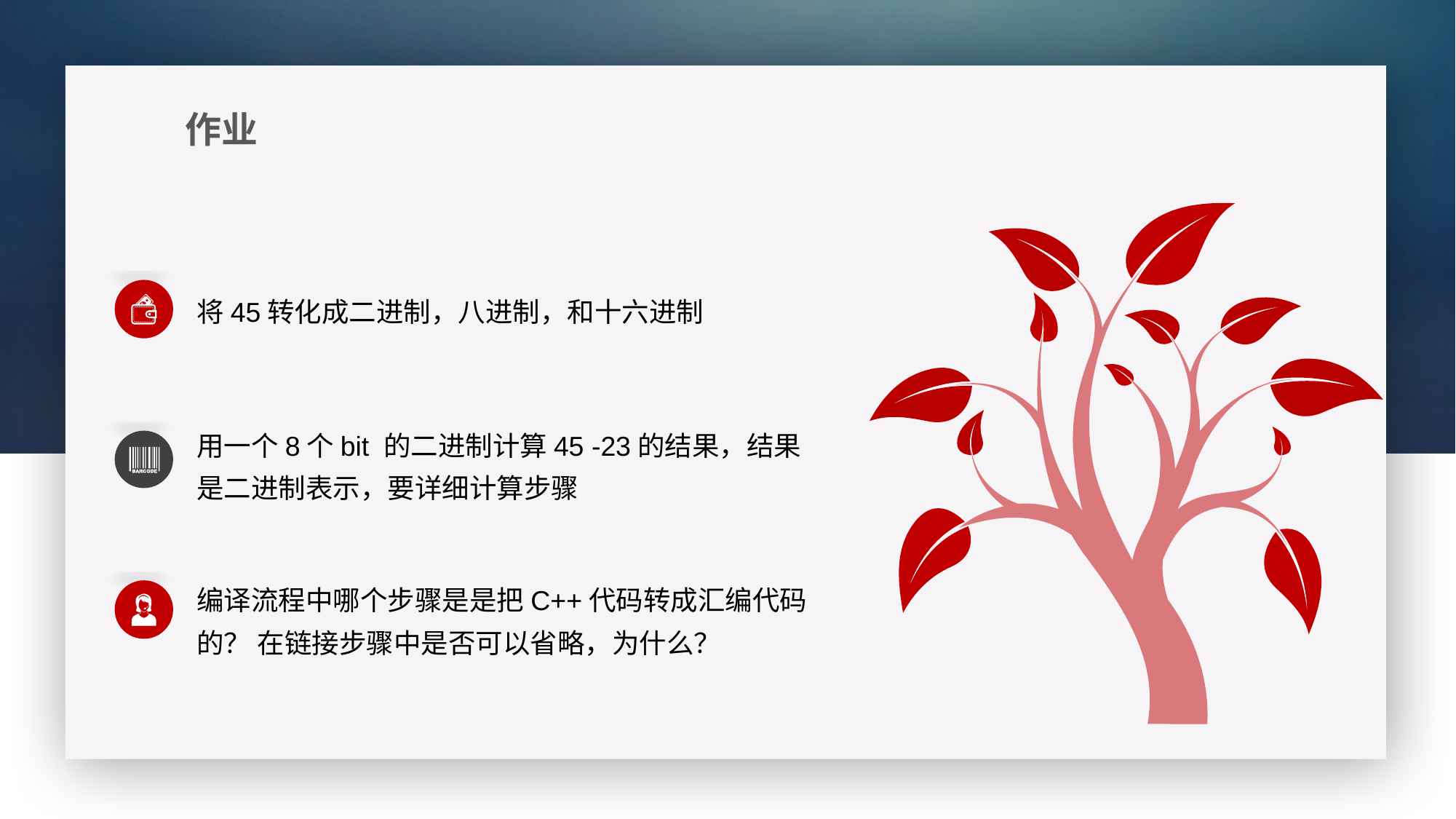

作业

将45转化成二进制，八进制，和十六进制

用一个8个bit 的二进制计算45 -23的结果，结果是二进制表示，要详细计算步骤

编译流程中哪个步骤是是把C++代码转成汇编代码的？ 在链接步骤中是否可以省略，为什么？